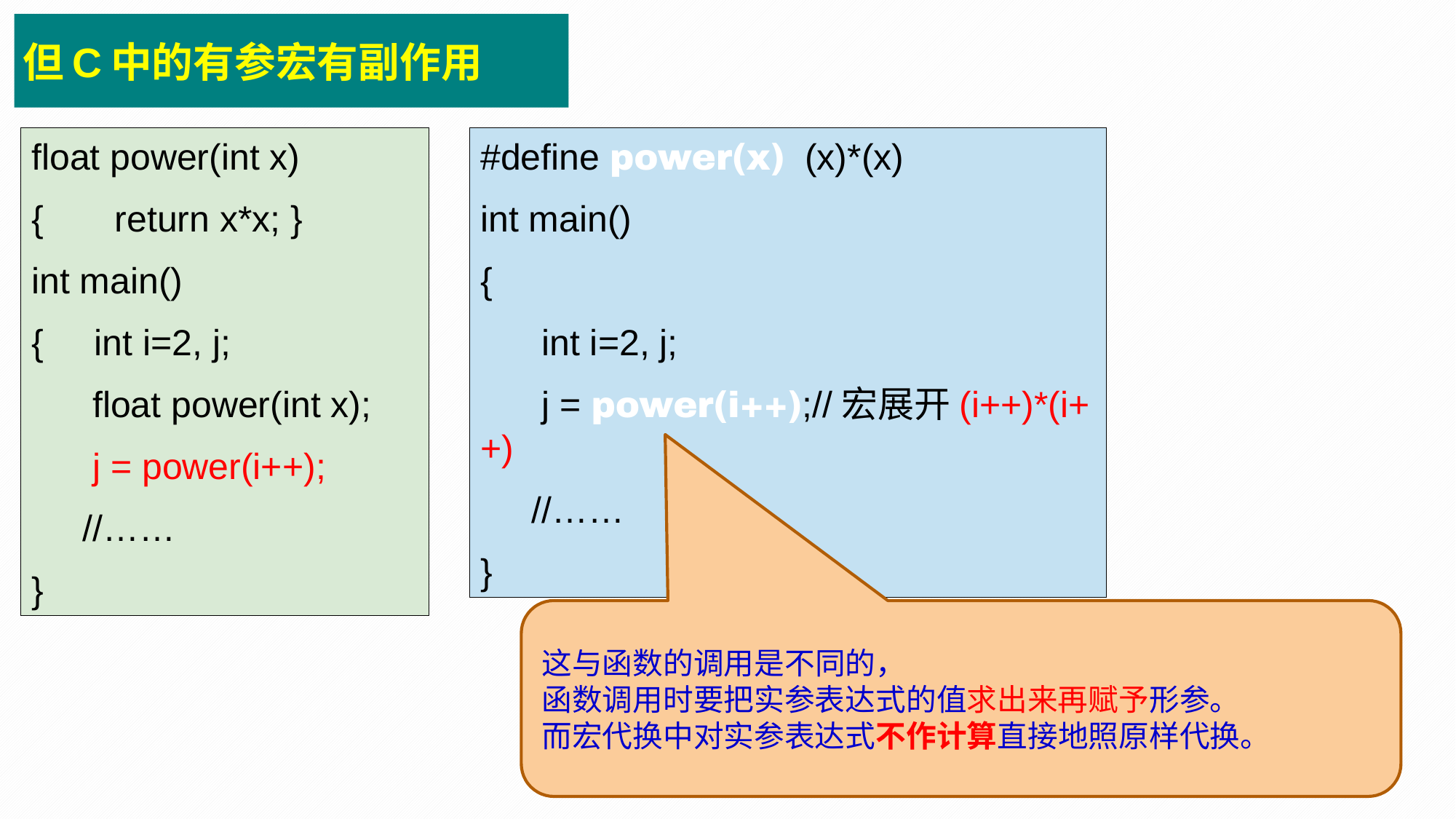

但C中的有参宏有副作用
float power(int x)
{       return x*x; }
int main()
{     int i=2, j;
      float power(int x);
      j = power(i++);
     //……
}
#define power(x)  (x)*(x)
int main()
{
      int i=2, j;
      j = power(i++);//宏展开(i++)*(i++)
     //……
}
这与函数的调用是不同的，
函数调用时要把实参表达式的值求出来再赋予形参。
而宏代换中对实参表达式不作计算直接地照原样代换。